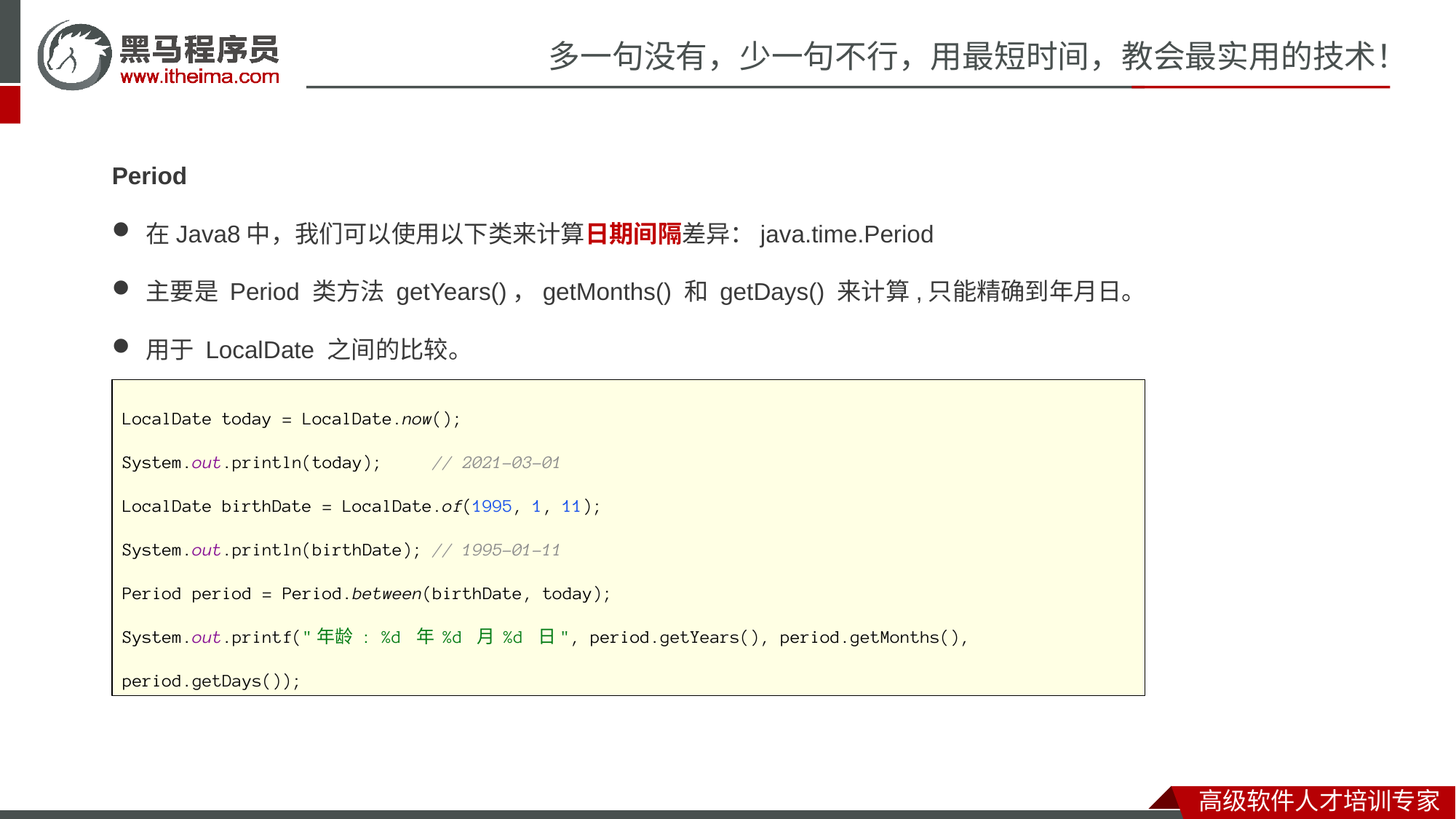

Period
在Java8中，我们可以使用以下类来计算日期间隔差异：java.time.Period
主要是 Period 类方法 getYears()，getMonths() 和 getDays() 来计算,只能精确到年月日。
用于 LocalDate 之间的比较。
LocalDate today = LocalDate.now();
System.out.println(today);     // 2021-03-01
LocalDate birthDate = LocalDate.of(1995, 1, 11);
System.out.println(birthDate); // 1995-01-11
Period period = Period.between(birthDate, today);
System.out.printf("年龄 : %d 年 %d 月 %d 日", period.getYears(), period.getMonths(), period.getDays());